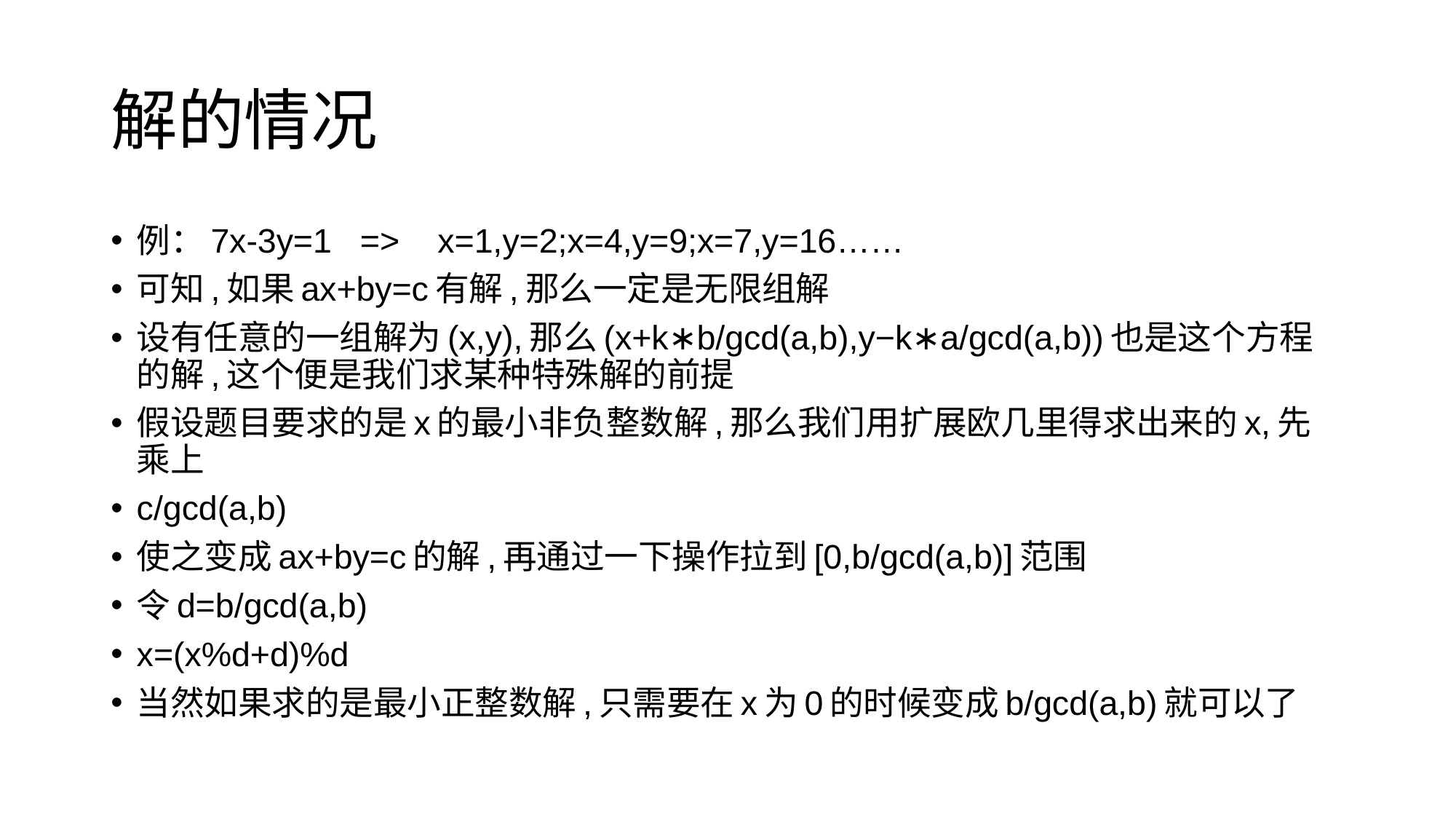

# 解的情况
例：7x-3y=1   =>    x=1,y=2;x=4,y=9;x=7,y=16……
可知,如果ax+by=c有解,那么一定是无限组解
设有任意的一组解为(x,y),那么(x+k∗b/gcd(a,b),y−k∗a/gcd(a,b))也是这个方程的解,这个便是我们求某种特殊解的前提
假设题目要求的是x的最小非负整数解,那么我们用扩展欧几里得求出来的x,先乘上
c/gcd(a,b)
使之变成ax+by=c的解,再通过一下操作拉到[0,b/gcd(a,b)]范围
令d=b/gcd(a,b)
x=(x%d+d)%d
当然如果求的是最小正整数解,只需要在x为0的时候变成b/gcd(a,b)就可以了